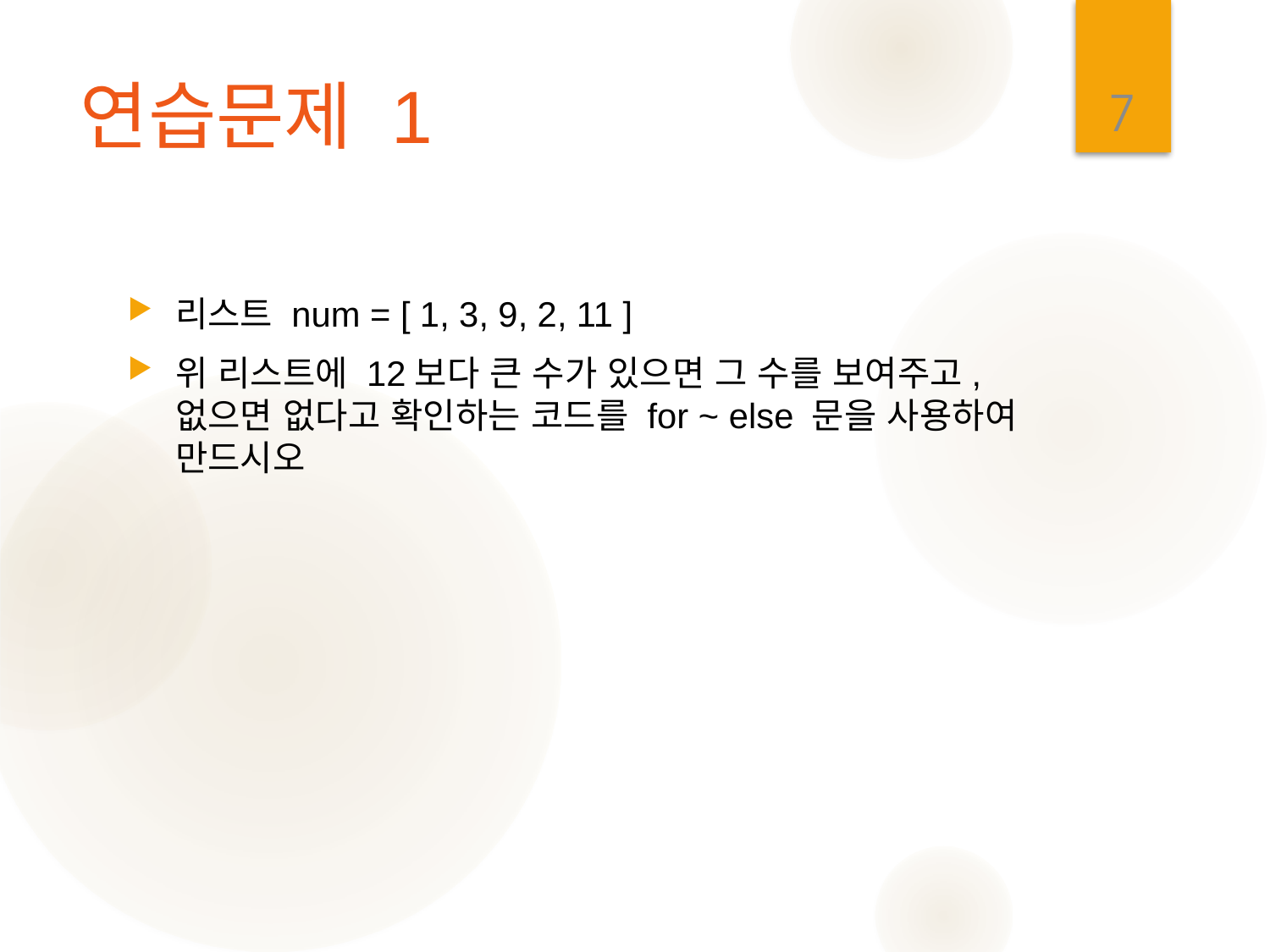

7
# 연습문제 1
리스트 num = [ 1, 3, 9, 2, 11 ]
위 리스트에 12보다 큰 수가 있으면 그 수를 보여주고, 없으면 없다고 확인하는 코드를 for ~ else 문을 사용하여 만드시오